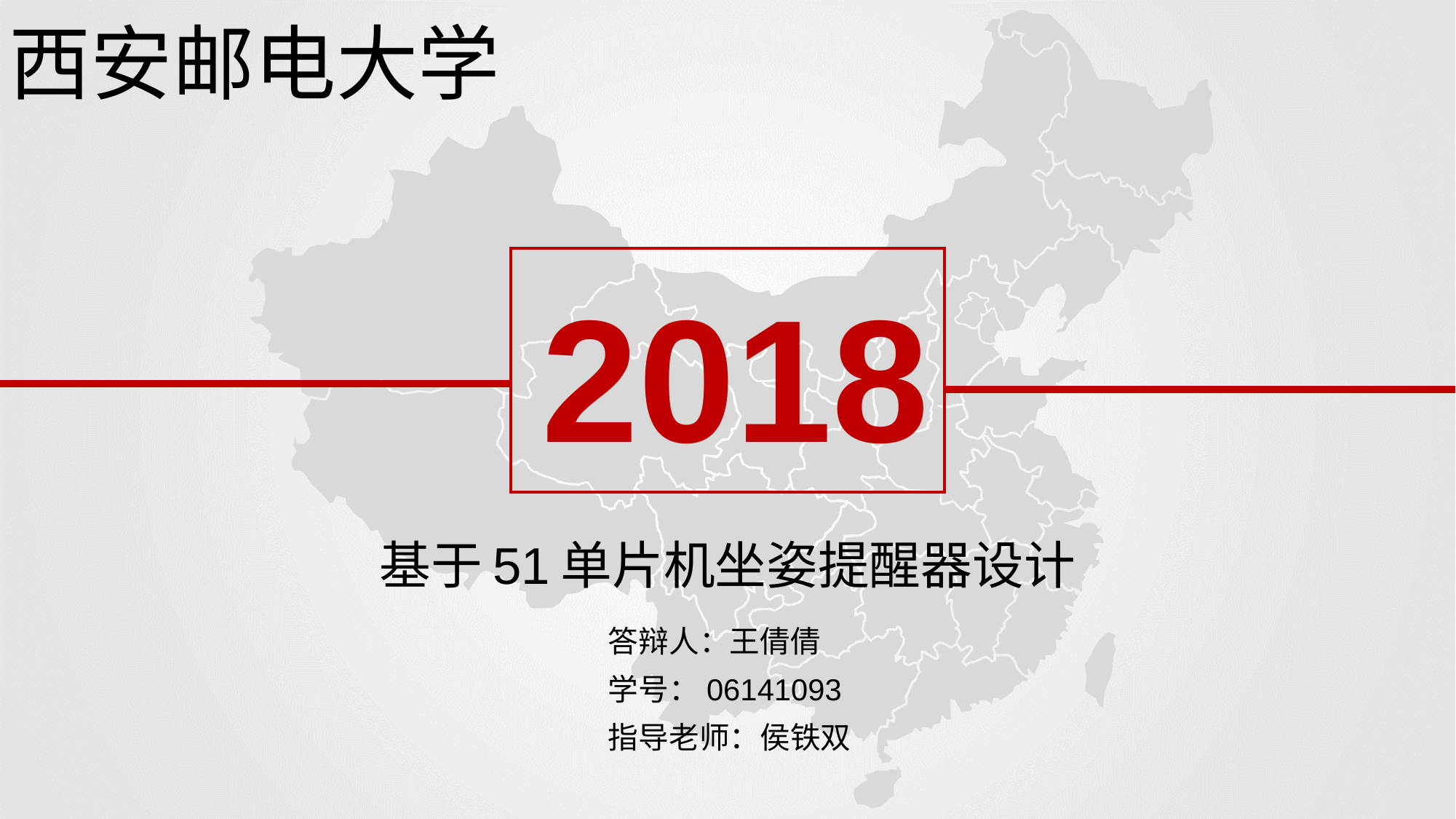

西安邮电大学
2018
# 基于51单片机坐姿提醒器设计
答辩人：王倩倩
学号：06141093
指导老师：侯铁双